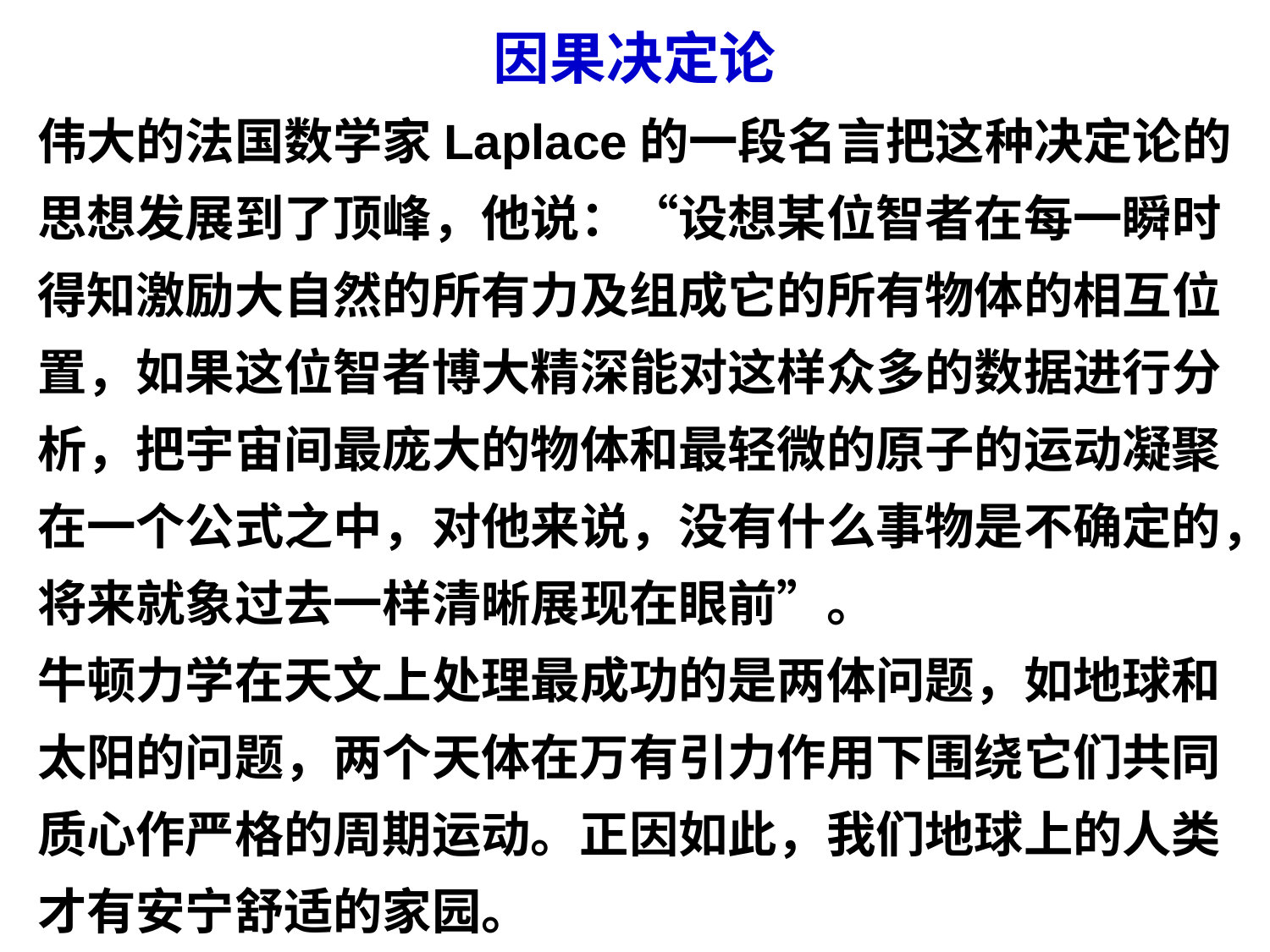

因果决定论
伟大的法国数学家Laplace的一段名言把这种决定论的思想发展到了顶峰，他说：“设想某位智者在每一瞬时得知激励大自然的所有力及组成它的所有物体的相互位置，如果这位智者博大精深能对这样众多的数据进行分析，把宇宙间最庞大的物体和最轻微的原子的运动凝聚在一个公式之中，对他来说，没有什么事物是不确定的，将来就象过去一样清晰展现在眼前”。
牛顿力学在天文上处理最成功的是两体问题，如地球和太阳的问题，两个天体在万有引力作用下围绕它们共同质心作严格的周期运动。正因如此，我们地球上的人类才有安宁舒适的家园。